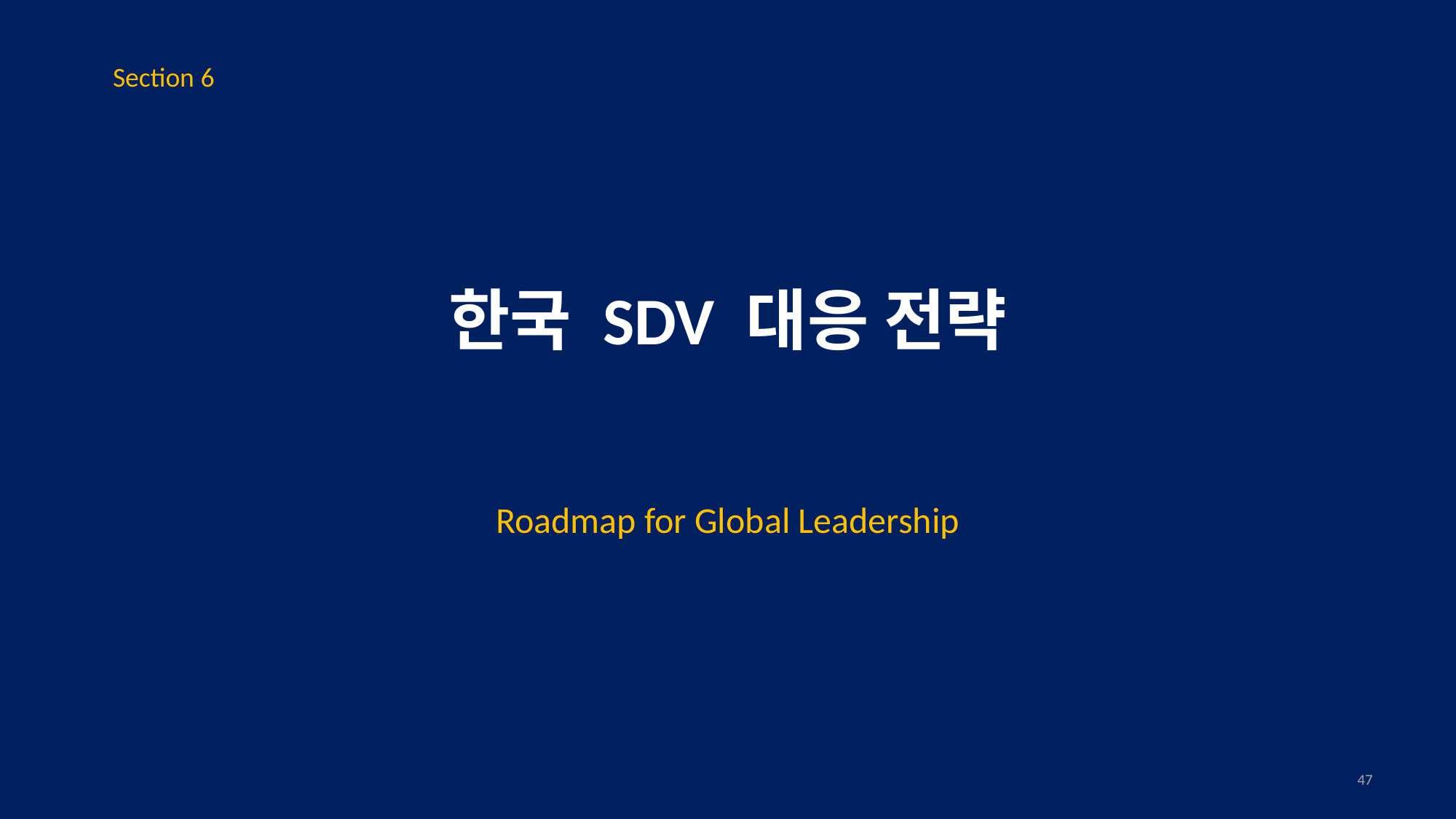

Section 6
한국 SDV 대응 전략
Roadmap for Global Leadership
47